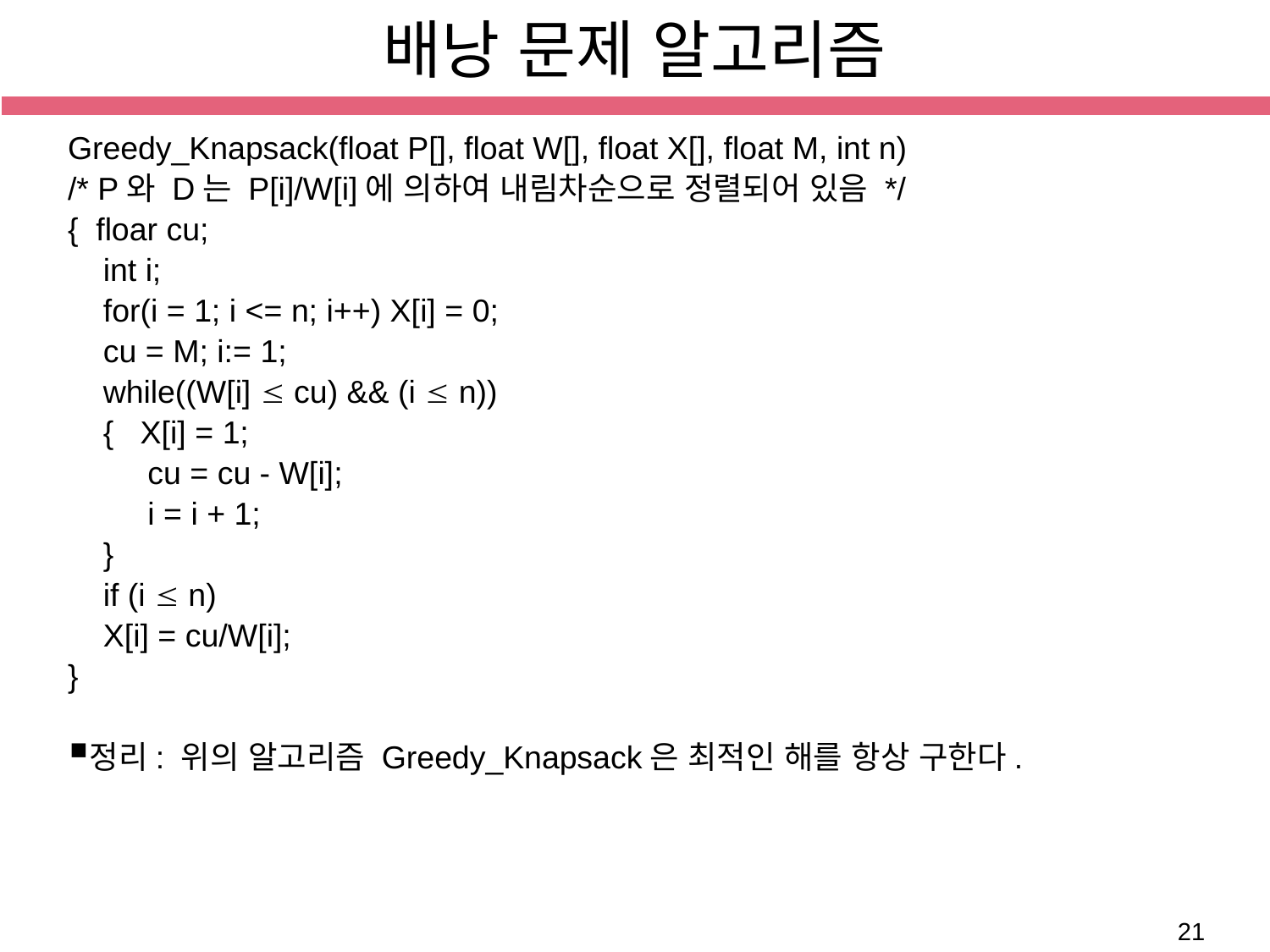

배낭 문제 알고리즘
Greedy_Knapsack(float P[], float W[], float X[], float M, int n)
/* P와 D는 P[i]/W[i]에 의하여 내림차순으로 정렬되어 있음 */
{  floar cu;
    int i;
    for(i = 1; i <= n; i++) X[i] = 0;
    cu = M; i:= 1;
    while((W[i] ≤ cu) && (i ≤ n))
    {   X[i] = 1;
         cu = cu - W[i];
         i = i + 1;
    }
    if (i ≤ n)
    X[i] = cu/W[i];
}

정리: 위의 알고리즘 Greedy_Knapsack은 최적인 해를 항상 구한다.